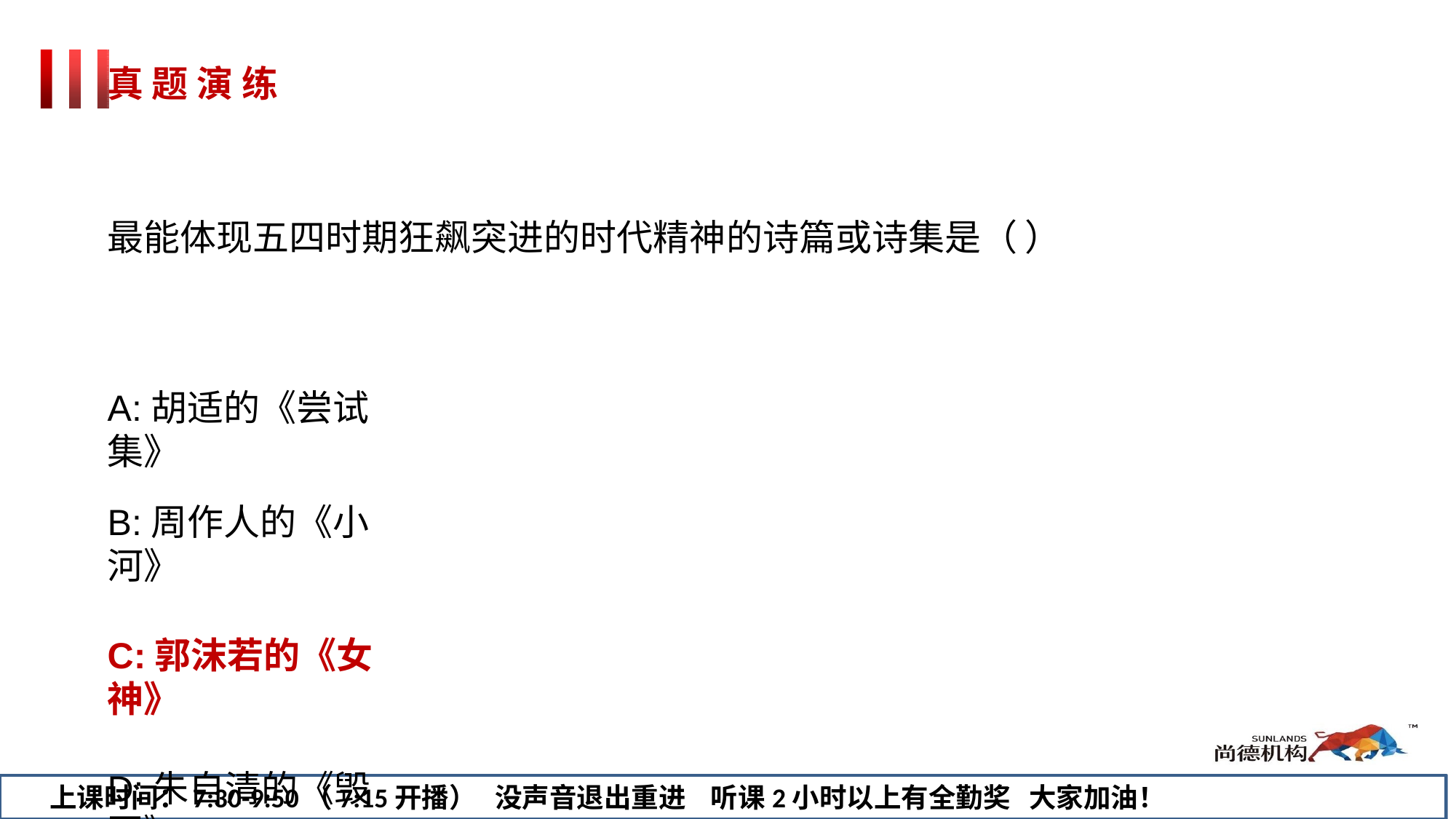

真 题 演 练

最能体现五四时期狂飙突进的时代精神的诗篇或诗集是（ ）
A:胡适的《尝试集》
B:周作人的《小河》

C:郭沫若的《女神》

D:朱自清的《毁灭》